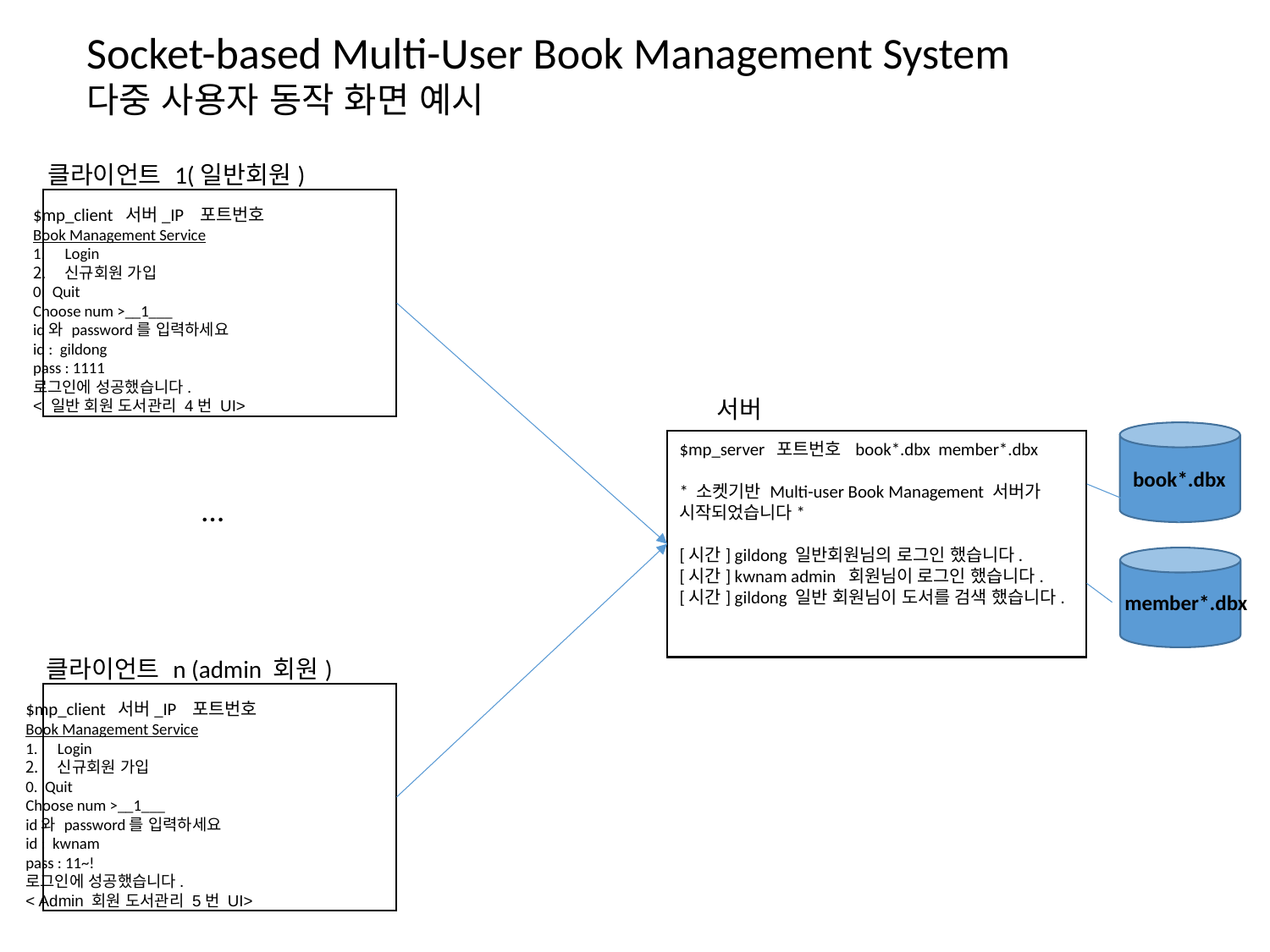

Socket-based Multi-User Book Management System
다중 사용자 동작 화면 예시
클라이언트 1(일반회원)

$mp_client  서버_IP   포트번호
Book Management Service
Login
신규회원 가입
0.  Quit
Choose num >__1___
id와 password를 입력하세요
id :  gildong
pass : 1111
로그인에 성공했습니다.
< 일반 회원 도서관리 4번 UI>
서버

$mp_server  포트번호  book*.dbx  member*.dbx

* 소켓기반 Multi-user Book Management 서버가 시작되었습니다*

[시간] gildong 일반회원님의 로그인 했습니다.
[시간] kwnam admin  회원님이 로그인 했습니다.
[시간] gildong 일반 회원님이 도서를 검색 했습니다.

book*.dbx
…

member*.dbx
클라이언트 n (admin 회원)

$mp_client  서버_IP   포트번호
Book Management Service
Login
신규회원 가입
0.  Quit
Choose num >__1___
id와 password를 입력하세요
id :  kwnam
pass : 11~!
로그인에 성공했습니다.
< Admin 회원 도서관리 5번 UI>